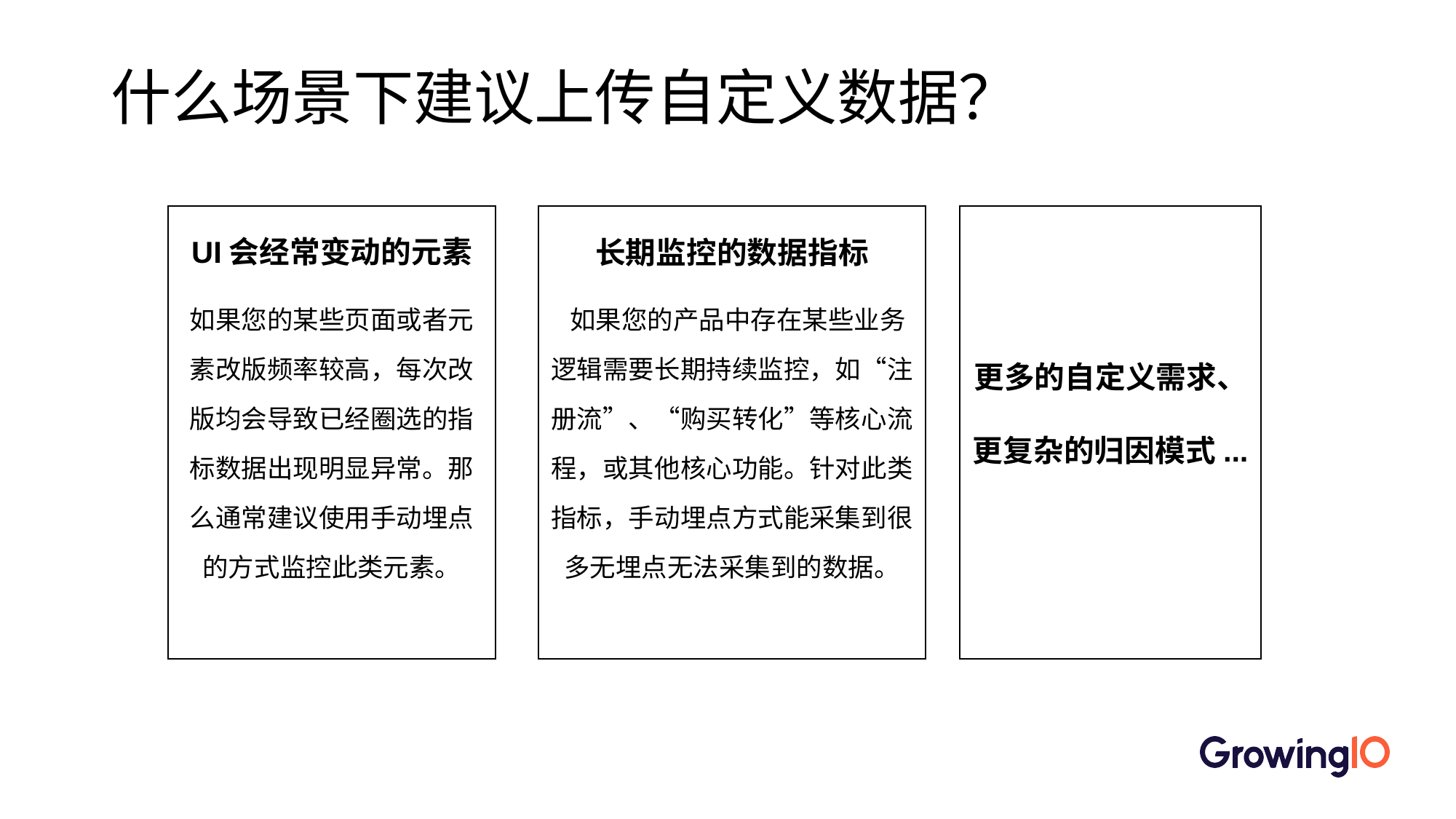

# 什么场景下建议上传自定义数据？
UI会经常变动的元素
如果您的某些页面或者元素改版频率较高，每次改版均会导致已经圈选的指标数据出现明显异常。那么通常建议使用手动埋点的方式监控此类元素。
长期监控的数据指标
 如果您的产品中存在某些业务逻辑需要长期持续监控，如“注册流”、“购买转化”等核心流程，或其他核心功能。针对此类指标，手动埋点方式能采集到很多无埋点无法采集到的数据。

更多的自定义需求、
更复杂的归因模式...